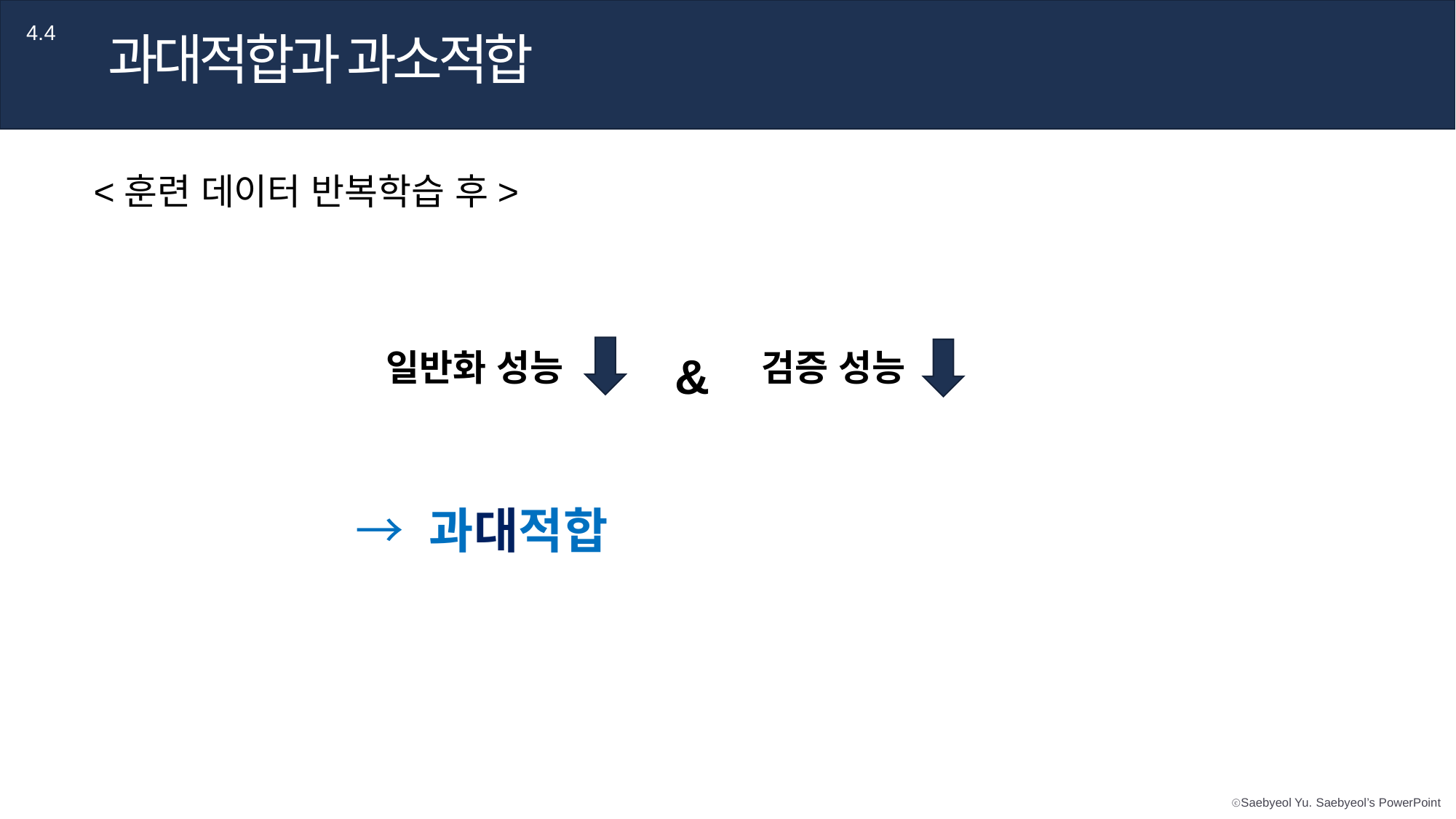

4.4
과대적합과 과소적합
<훈련 데이터 반복학습 후>
&

일반화 성능
검증 성능

→ 과대적합